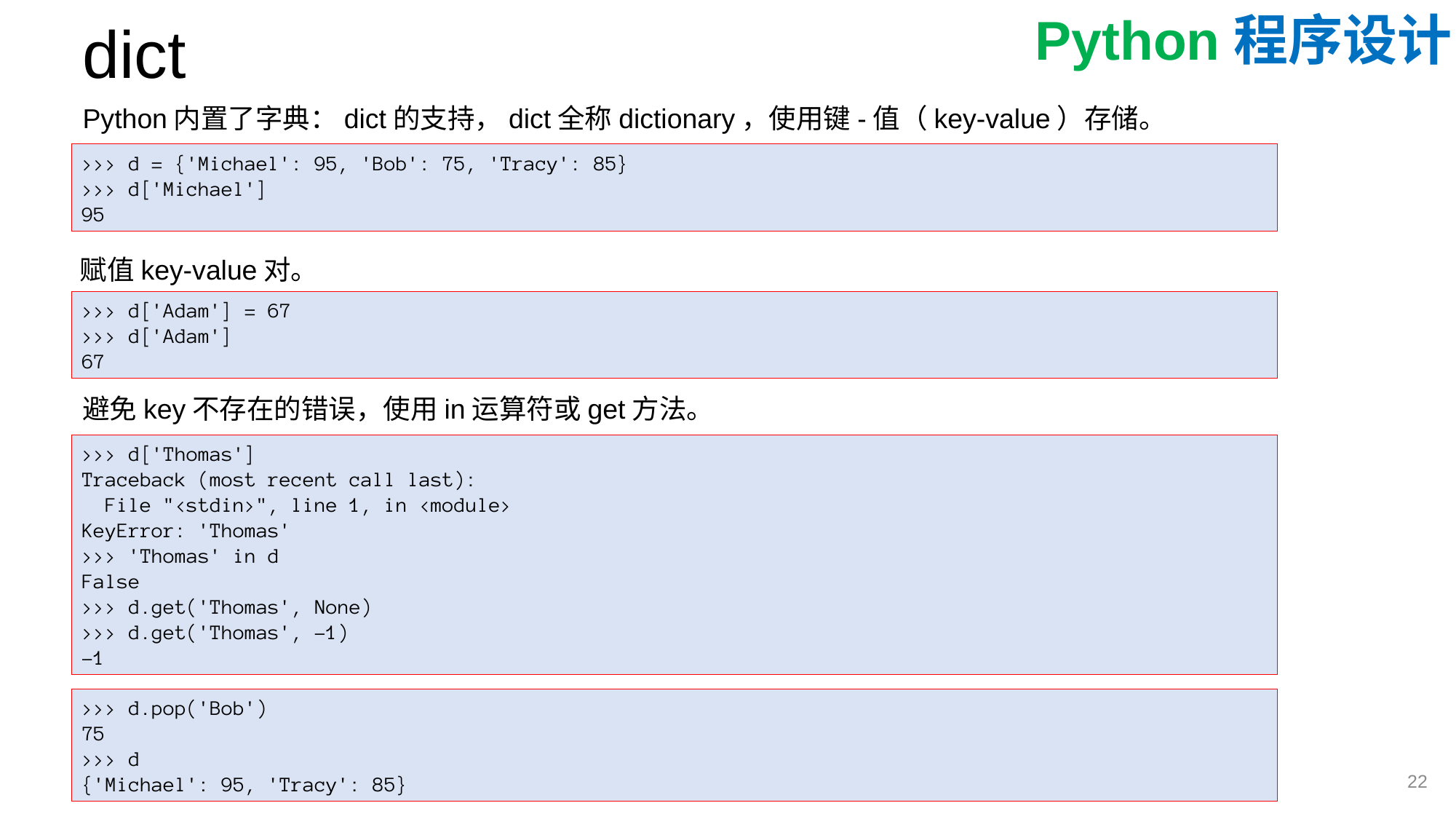

# dict
Python内置了字典：dict的支持，dict全称dictionary，使用键-值（key-value）存储。
>>> d = {'Michael': 95, 'Bob': 75, 'Tracy': 85}
>>> d['Michael']
95
赋值key-value对。
>>> d['Adam'] = 67
>>> d['Adam']
67
避免key不存在的错误，使用in运算符或get方法。
>>> d['Thomas']
Traceback (most recent call last):
  File "<stdin>", line 1, in <module>
KeyError: 'Thomas'
>>> 'Thomas' in d
False
>>> d.get('Thomas', None)
>>> d.get('Thomas', -1)
-1
>>> d.pop('Bob')
75
>>> d
{'Michael': 95, 'Tracy': 85}
22